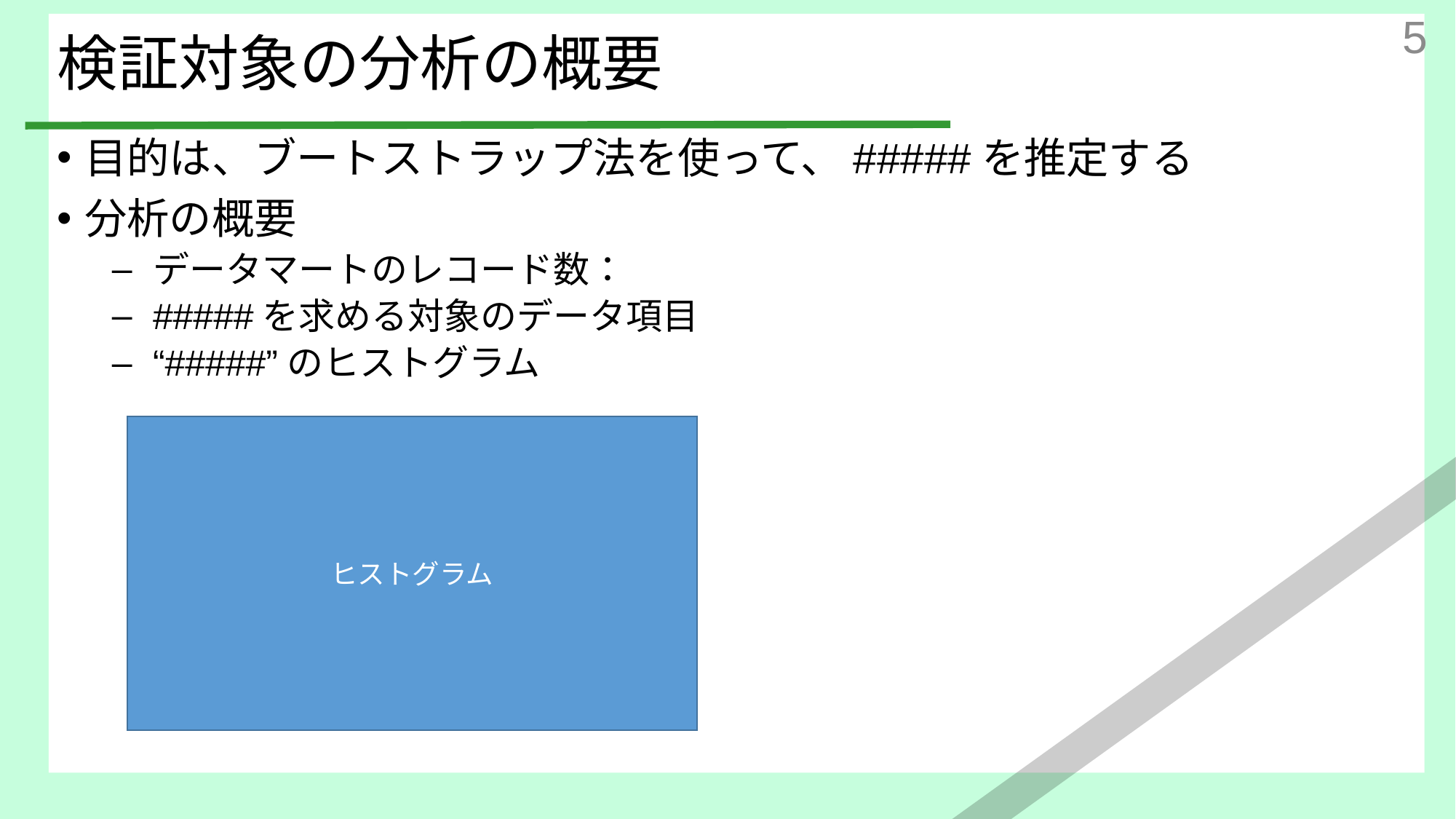

5
# 検証対象の分析の概要
目的は、ブートストラップ法を使って、#####を推定する
分析の概要
データマートのレコード数：
#####を求める対象のデータ項目
“#####”のヒストグラム

ヒストグラム